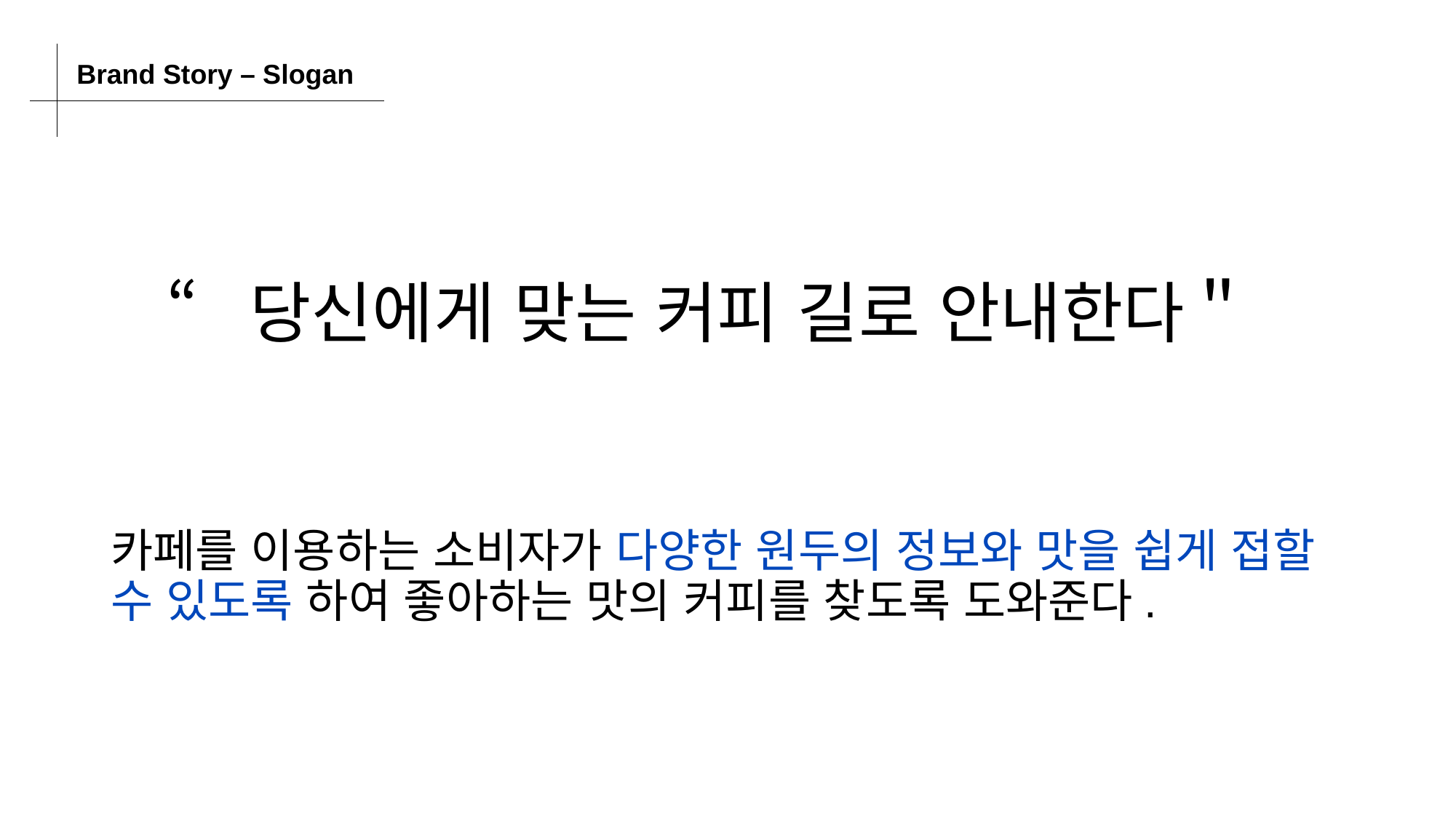

Brand Story – Slogan
“당신에게 맞는 커피 길로 안내한다＂
카페를 이용하는 소비자가 다양한 원두의 정보와 맛을 쉽게 접할 수 있도록 하여 좋아하는 맛의 커피를 찾도록 도와준다.